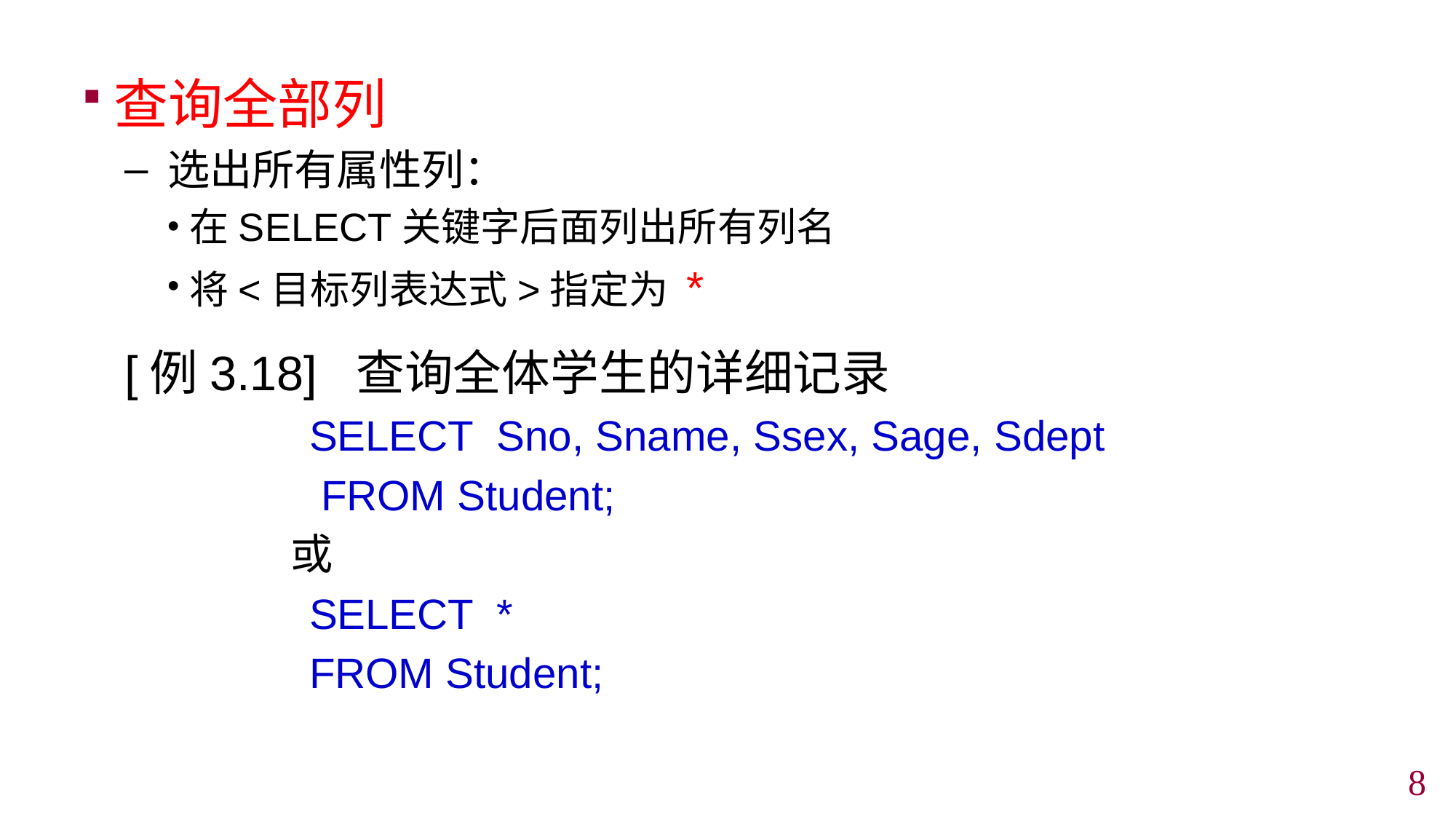

查询全部列
选出所有属性列：
在SELECT关键字后面列出所有列名
将<目标列表达式>指定为 *

[例3.18]  查询全体学生的详细记录
             SELECT  Sno, Sname, Ssex, Sage, Sdept
             FROM Student;
            或
            SELECT  *
            FROM Student;
8